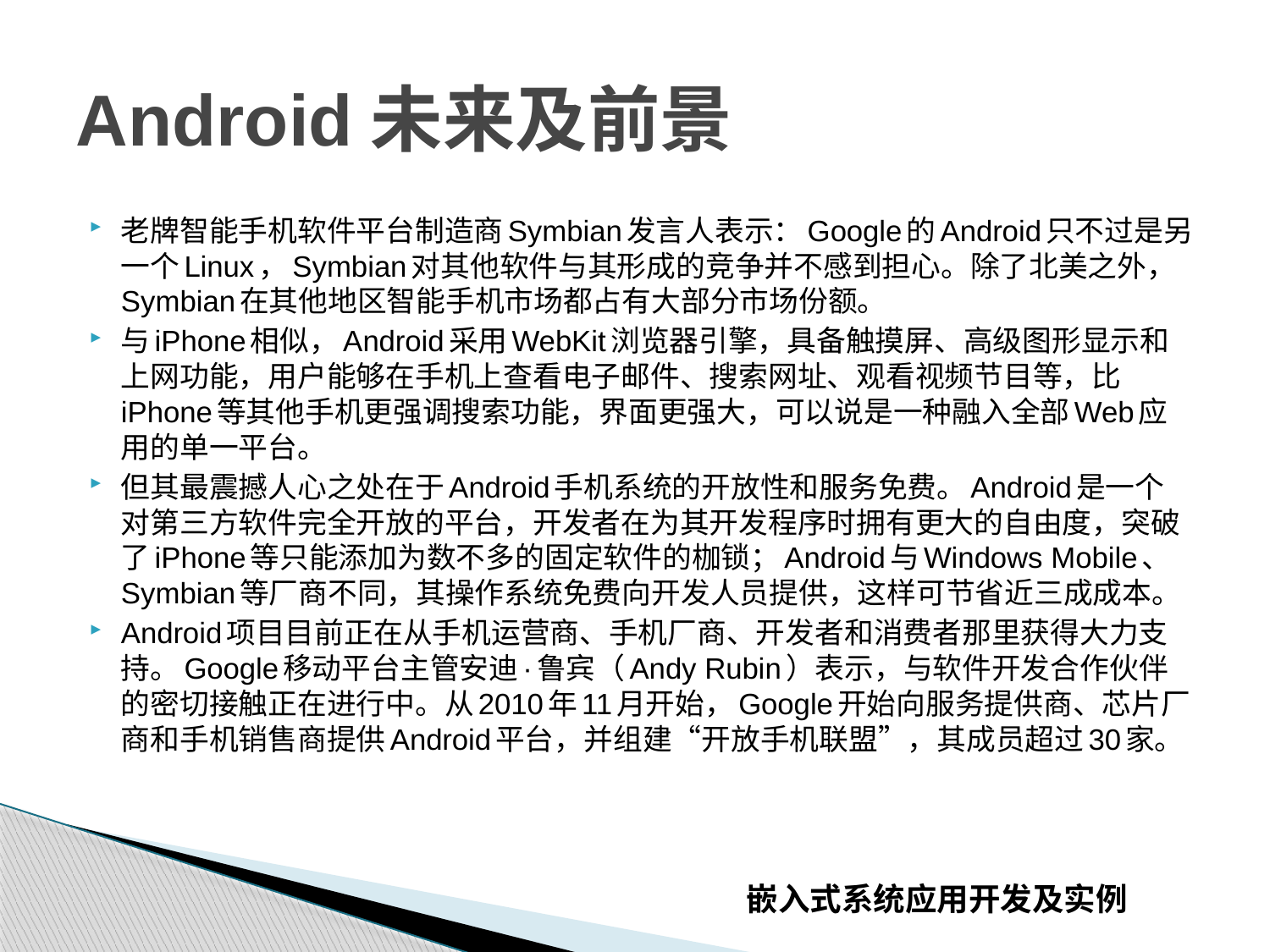

# Android未来及前景
老牌智能手机软件平台制造商Symbian发言人表示：Google的Android只不过是另一个Linux，Symbian对其他软件与其形成的竞争并不感到担心。除了北美之外，Symbian在其他地区智能手机市场都占有大部分市场份额。
与iPhone相似，Android采用WebKit浏览器引擎，具备触摸屏、高级图形显示和上网功能，用户能够在手机上查看电子邮件、搜索网址、观看视频节目等，比iPhone等其他手机更强调搜索功能，界面更强大，可以说是一种融入全部Web应用的单一平台。
但其最震撼人心之处在于Android手机系统的开放性和服务免费。Android是一个对第三方软件完全开放的平台，开发者在为其开发程序时拥有更大的自由度，突破了iPhone等只能添加为数不多的固定软件的枷锁；Android与Windows Mobile、Symbian等厂商不同，其操作系统免费向开发人员提供，这样可节省近三成成本。
Android项目目前正在从手机运营商、手机厂商、开发者和消费者那里获得大力支持。Google移动平台主管安迪·鲁宾（Andy Rubin）表示，与软件开发合作伙伴的密切接触正在进行中。从2010年11月开始，Google开始向服务提供商、芯片厂商和手机销售商提供Android平台，并组建“开放手机联盟”，其成员超过30家。

嵌入式系统应用开发及实例